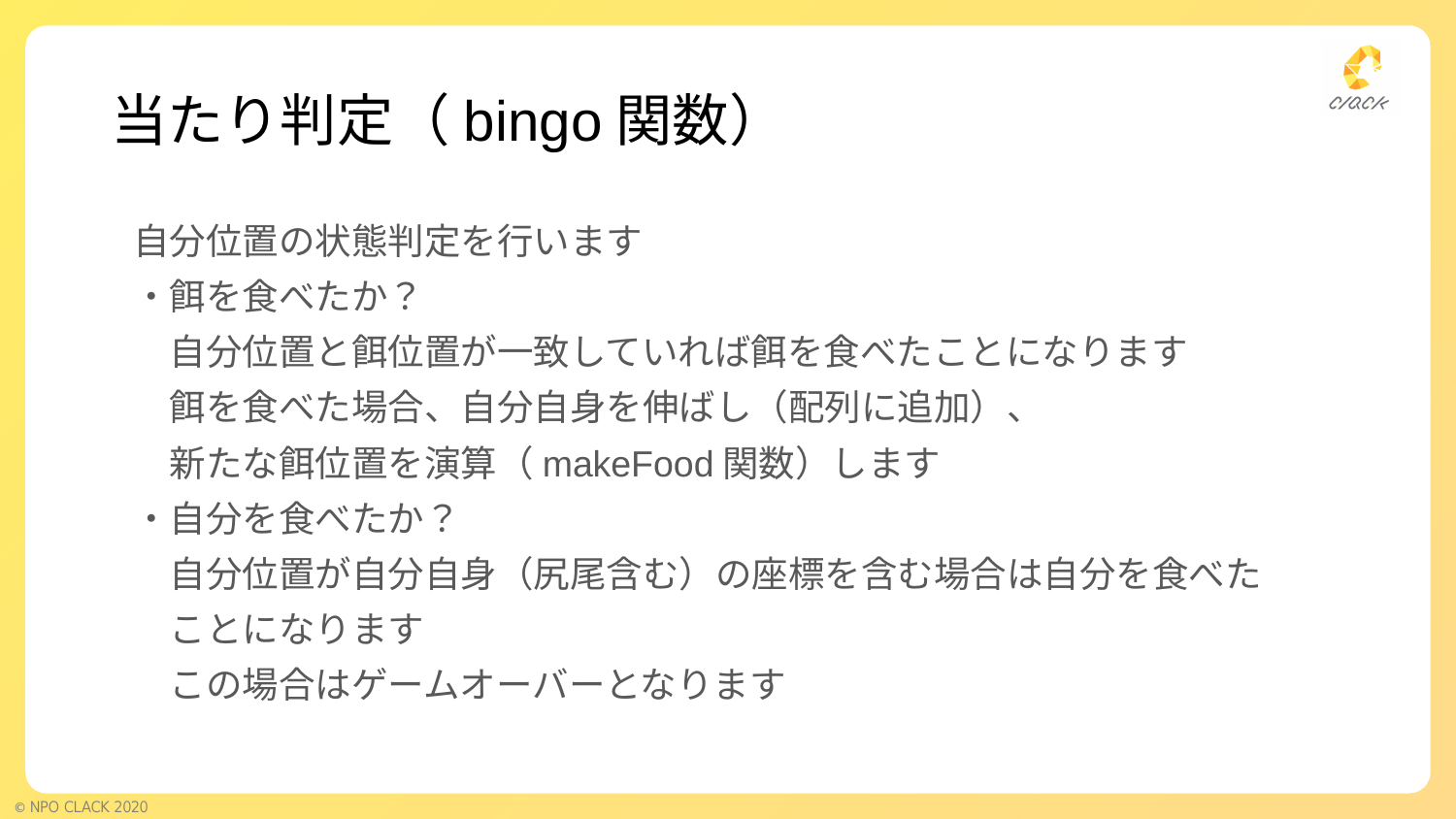

# 当たり判定（bingo関数）
自分位置の状態判定を行います
・餌を食べたか？
　自分位置と餌位置が一致していれば餌を食べたことになります
　餌を食べた場合、自分自身を伸ばし（配列に追加）、
　新たな餌位置を演算（makeFood関数）します
・自分を食べたか？
　自分位置が自分自身（尻尾含む）の座標を含む場合は自分を食べた
　ことになります
　この場合はゲームオーバーとなります